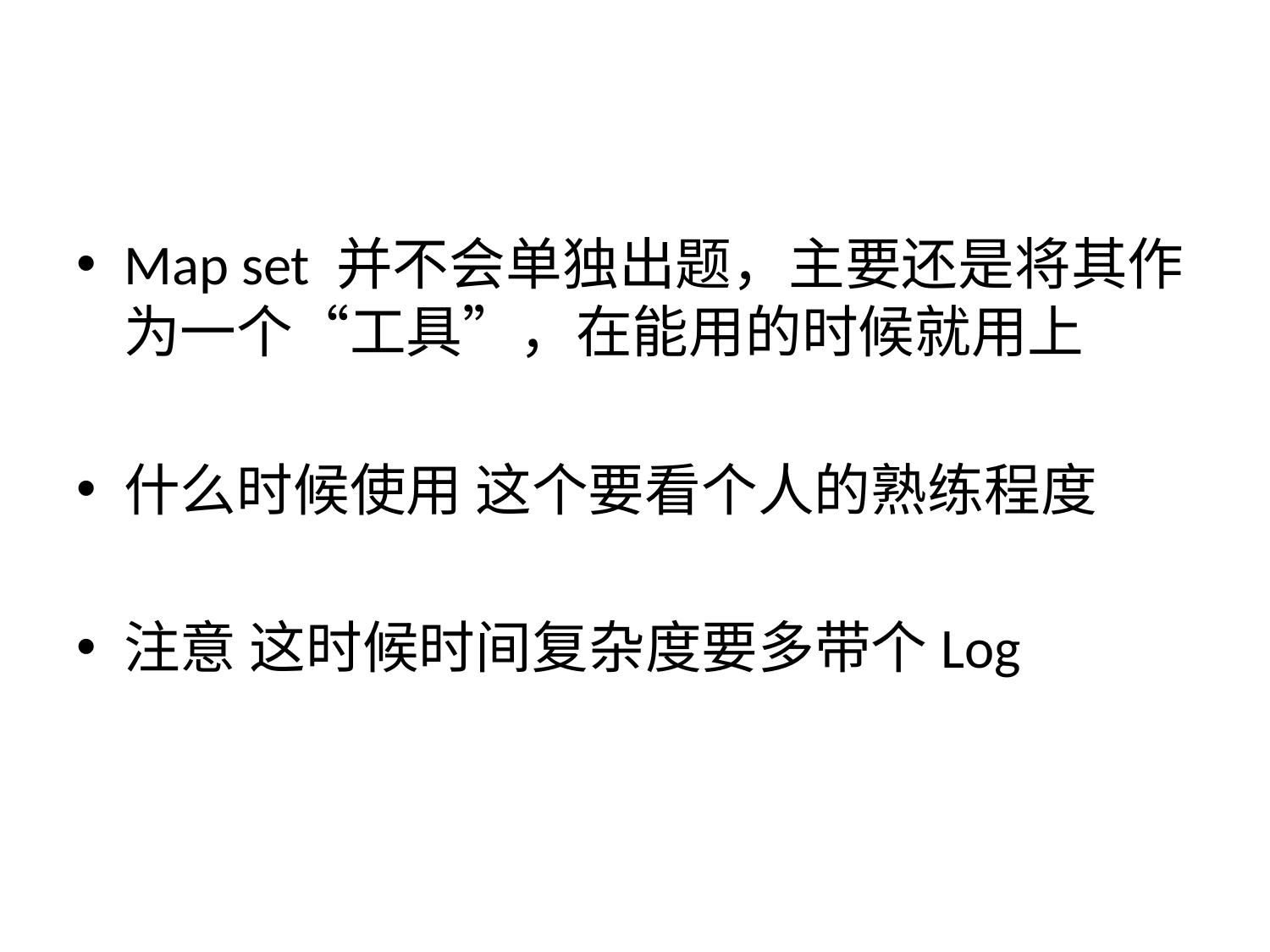

#
Map set 并不会单独出题，主要还是将其作为一个“工具”，在能用的时候就用上

什么时候使用 这个要看个人的熟练程度

注意 这时候时间复杂度要多带个Log